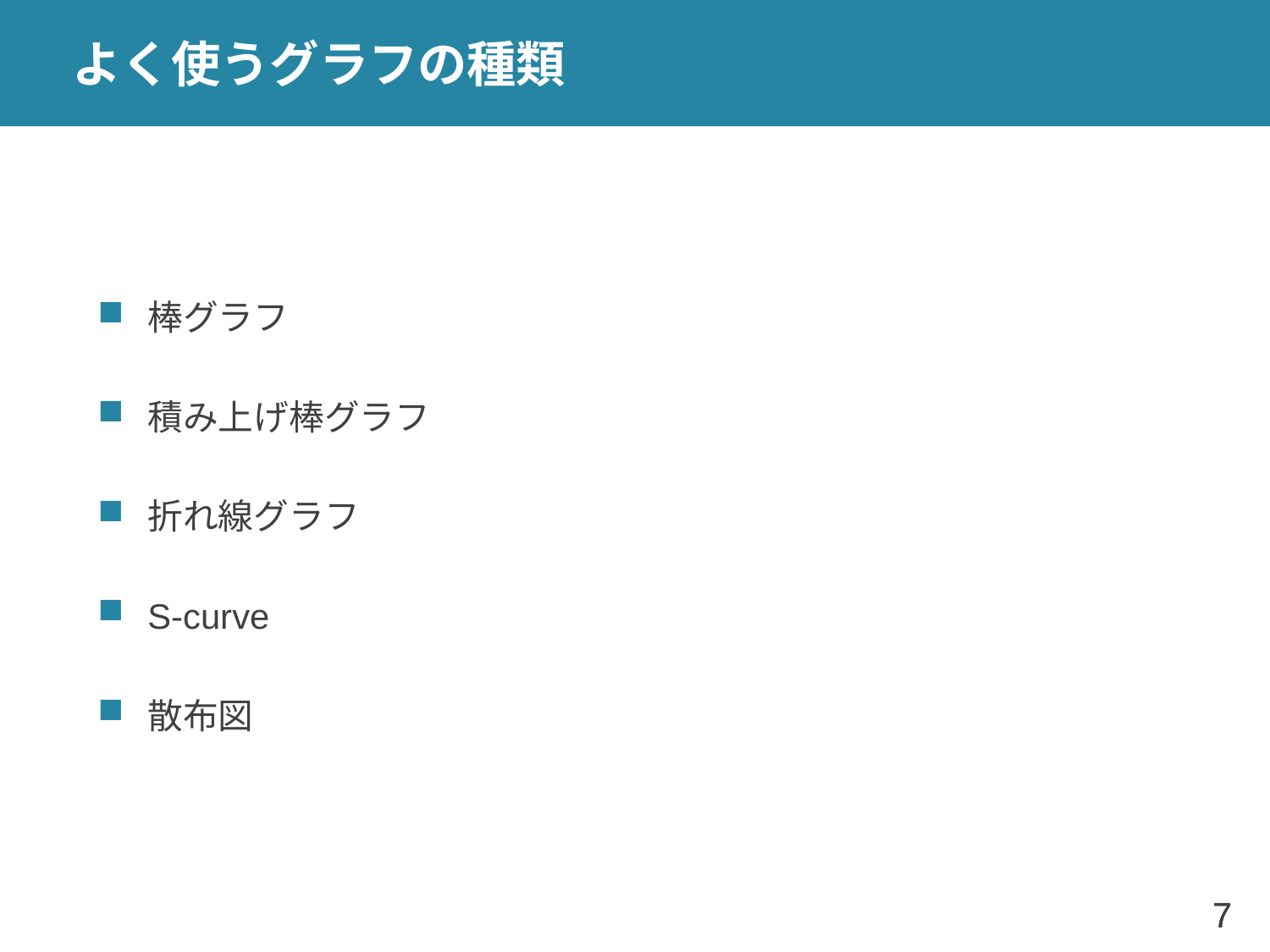

# よく使うグラフの種類
棒グラフ
積み上げ棒グラフ
折れ線グラフ
S-curve
散布図